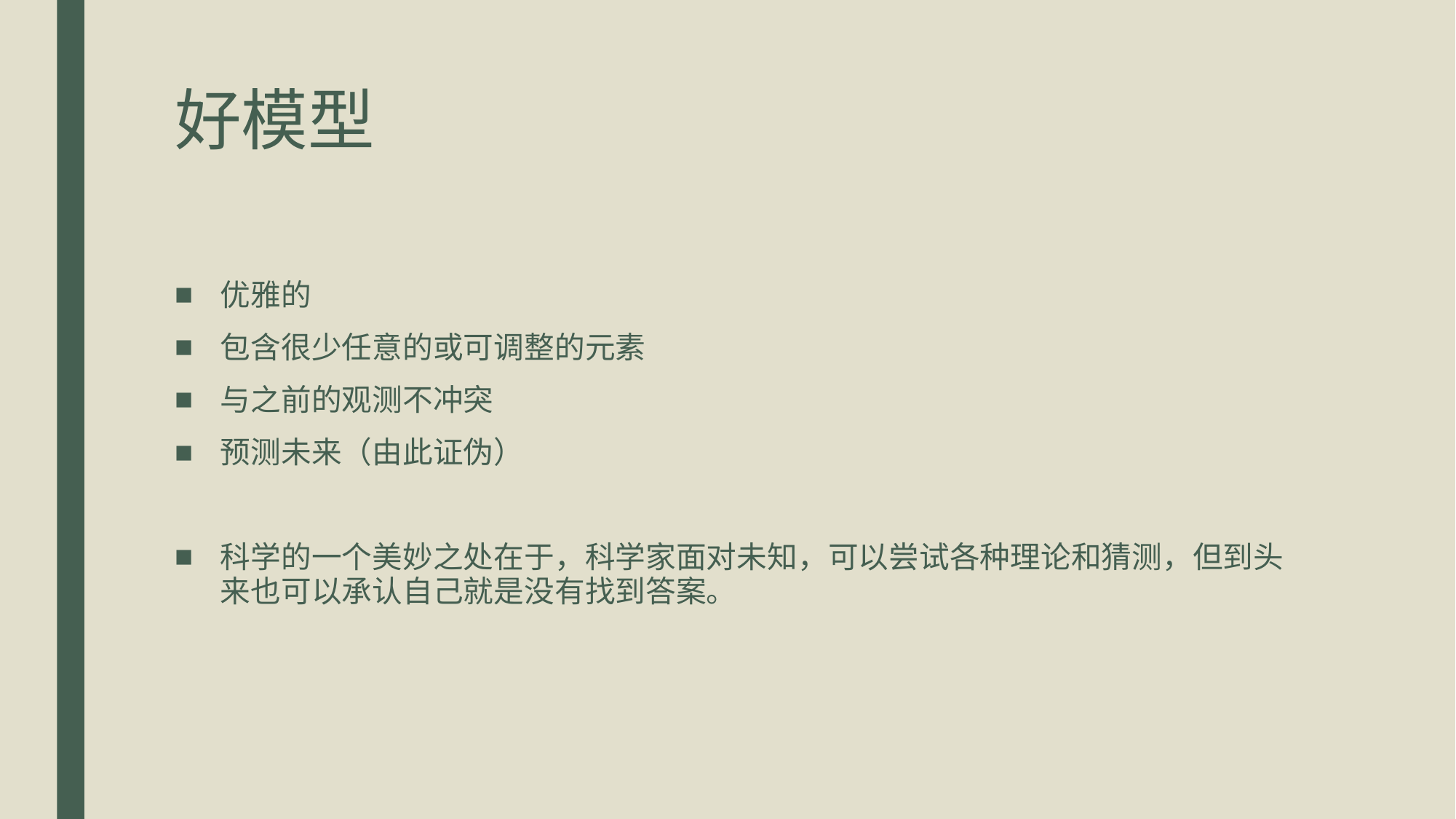

# 好模型
优雅的
包含很少任意的或可调整的元素
与之前的观测不冲突
预测未来（由此证伪）

科学的一个美妙之处在于，科学家面对未知，可以尝试各种理论和猜测，但到头来也可以承认自己就是没有找到答案。